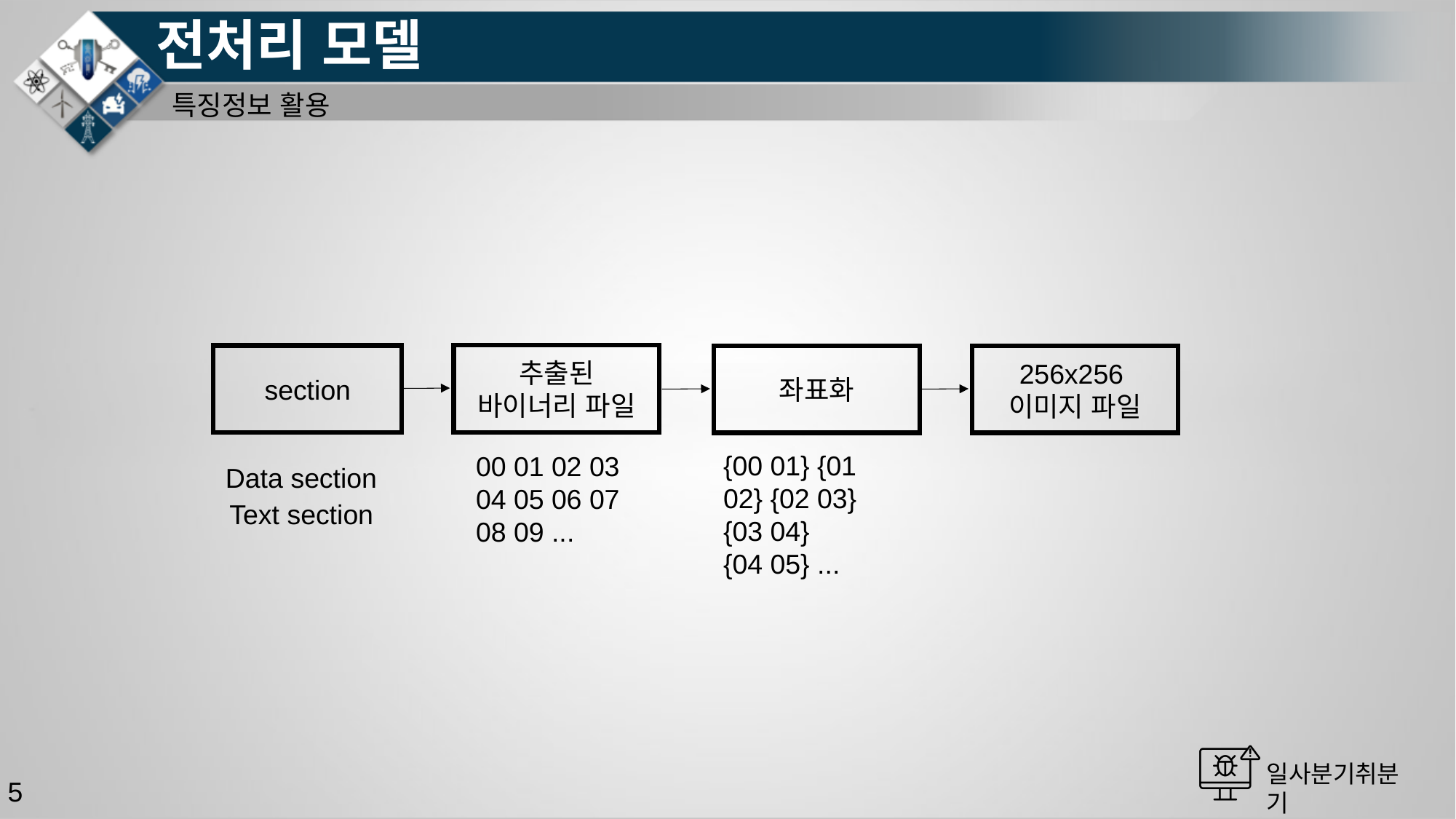

# 전처리 모델

특징정보 활용
추출된
바이너리 파일
section
좌표화
256x256
이미지 파일
{00 01} {01 02} {02 03} {03 04}
{04 05} ...
00 01 02 03 04 05 06 07 08 09 ...
Data section
Text section